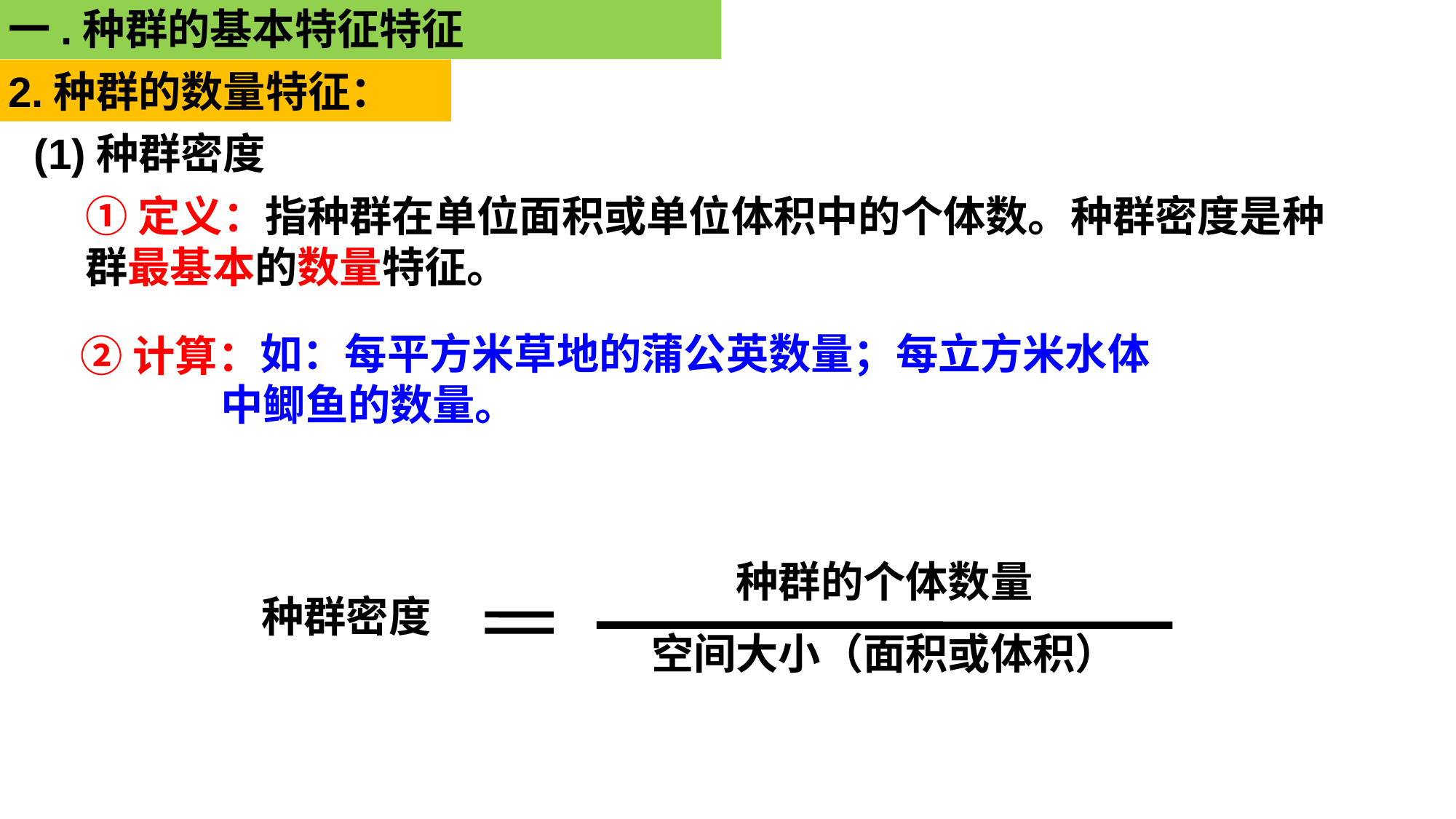

一.种群的基本特征特征
2.种群的数量特征：
(1)种群密度
①定义：指种群在单位面积或单位体积中的个体数。种群密度是种群最基本的数量特征。
   如：每平方米草地的蒲公英数量；每立方米水体中鲫鱼的数量。
②计算：
种群的个体数量
空间大小（面积或体积）
种群密度